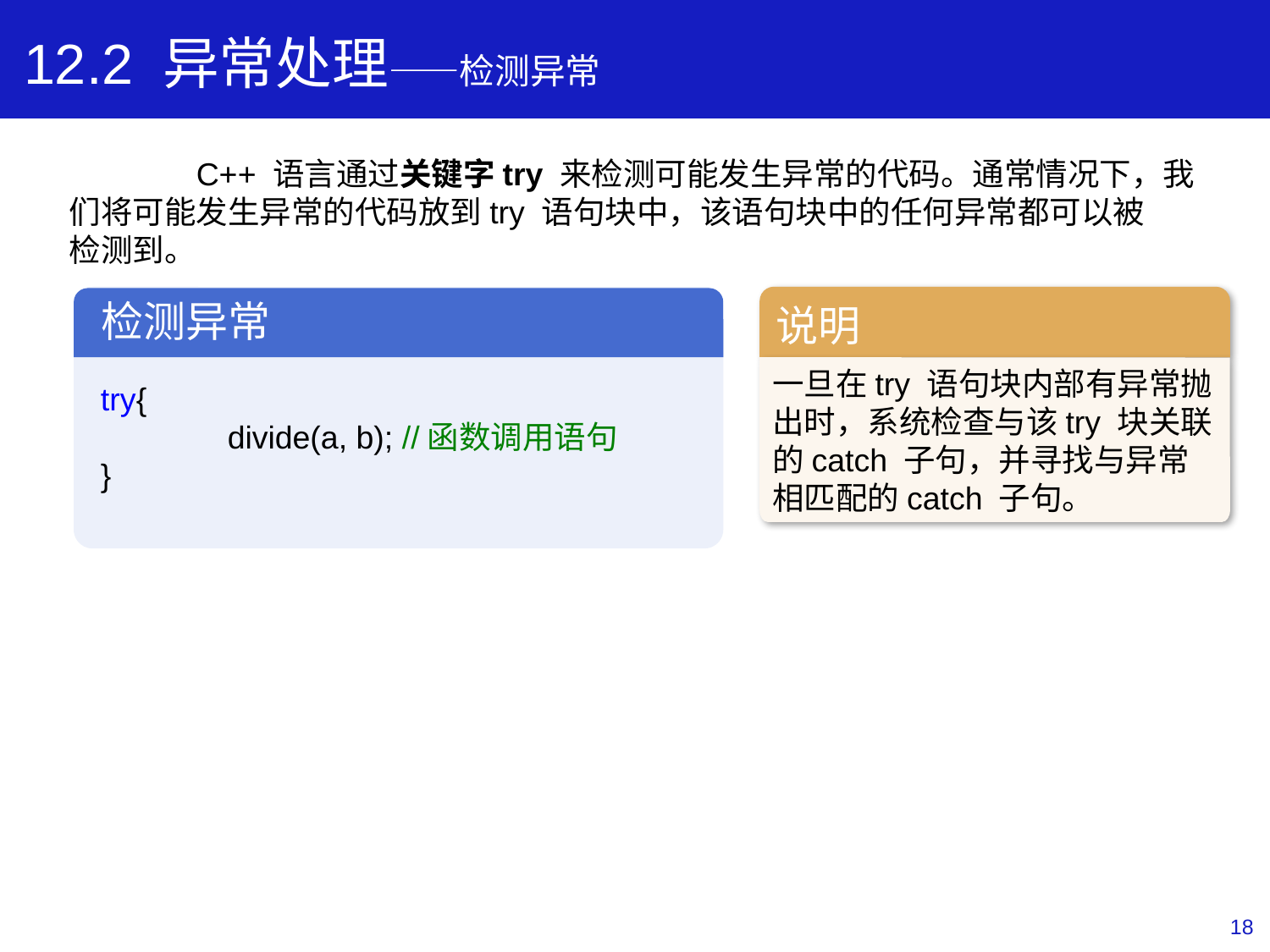

12.2 异常处理——检测异常
	C++ 语言通过关键字try 来检测可能发生异常的代码。通常情况下，我
们将可能发生异常的代码放到try 语句块中，该语句块中的任何异常都可以被
检测到。
说明
一旦在try 语句块内部有异常抛出时，系统检查与该try 块关联的catch 子句，并寻找与异常相匹配的catch 子句。

检测异常
try{
	divide(a, b); //函数调用语句
}
18